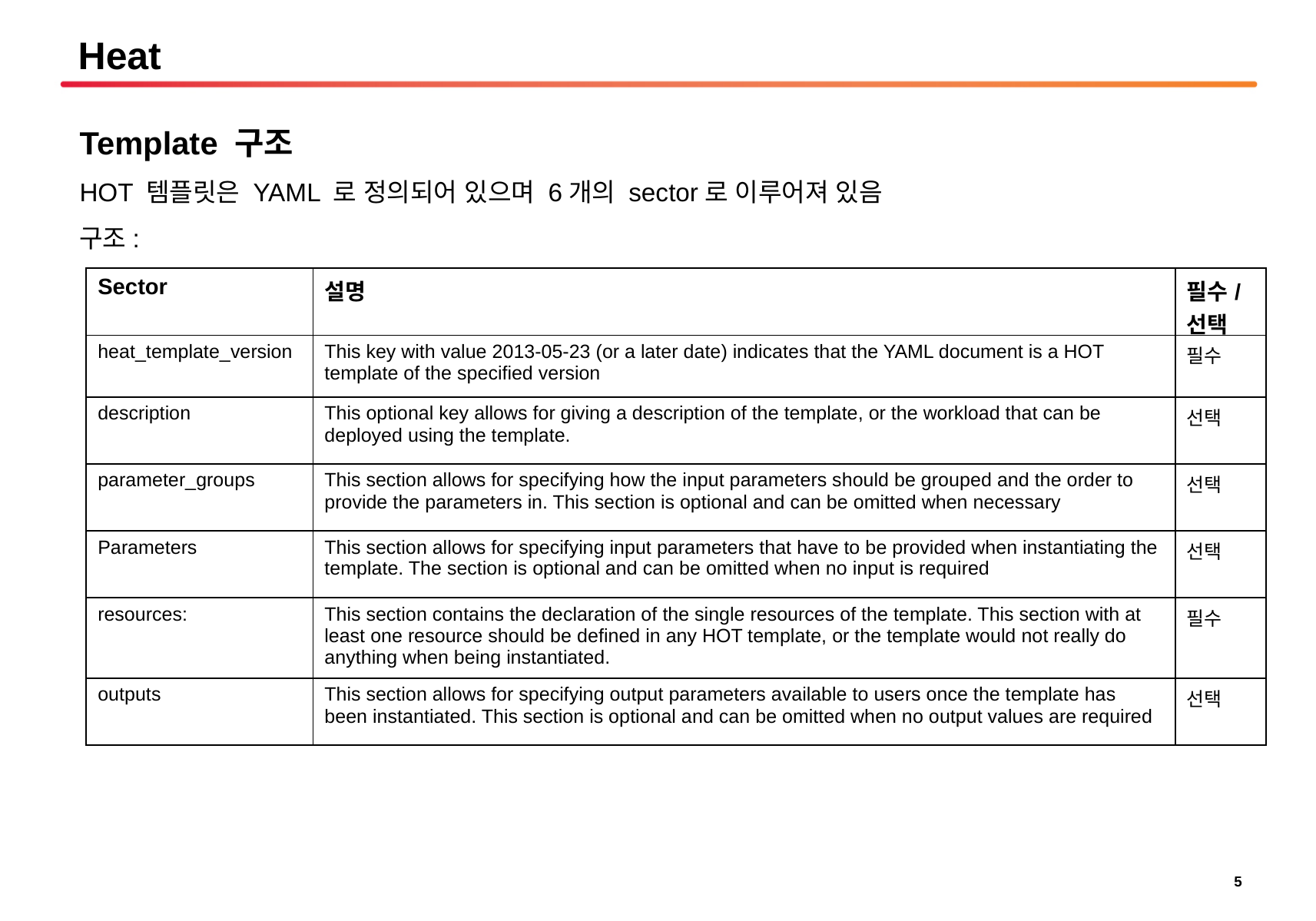

# Heat

Template 구조
HOT 템플릿은 YAML 로 정의되어 있으며 6개의 sector로 이루어져 있음
구조:

| Sector | 설명 | 필수/ 선택 |
| --- | --- | --- |
| heat\_template\_version | This key with value 2013-05-23 (or a later date) indicates that the YAML document is a HOT template of the specified version | 필수 |
| description | This optional key allows for giving a description of the template, or the workload that can be deployed using the template. | 선택 |
| parameter\_groups | This section allows for specifying how the input parameters should be grouped and the order to provide the parameters in. This section is optional and can be omitted when necessary | 선택 |
| Parameters | This section allows for specifying input parameters that have to be provided when instantiating the template. The section is optional and can be omitted when no input is required | 선택 |
| resources: | This section contains the declaration of the single resources of the template. This section with at least one resource should be defined in any HOT template, or the template would not really do anything when being instantiated. | 필수 |
| outputs | This section allows for specifying output parameters available to users once the template has been instantiated. This section is optional and can be omitted when no output values are required | 선택 |